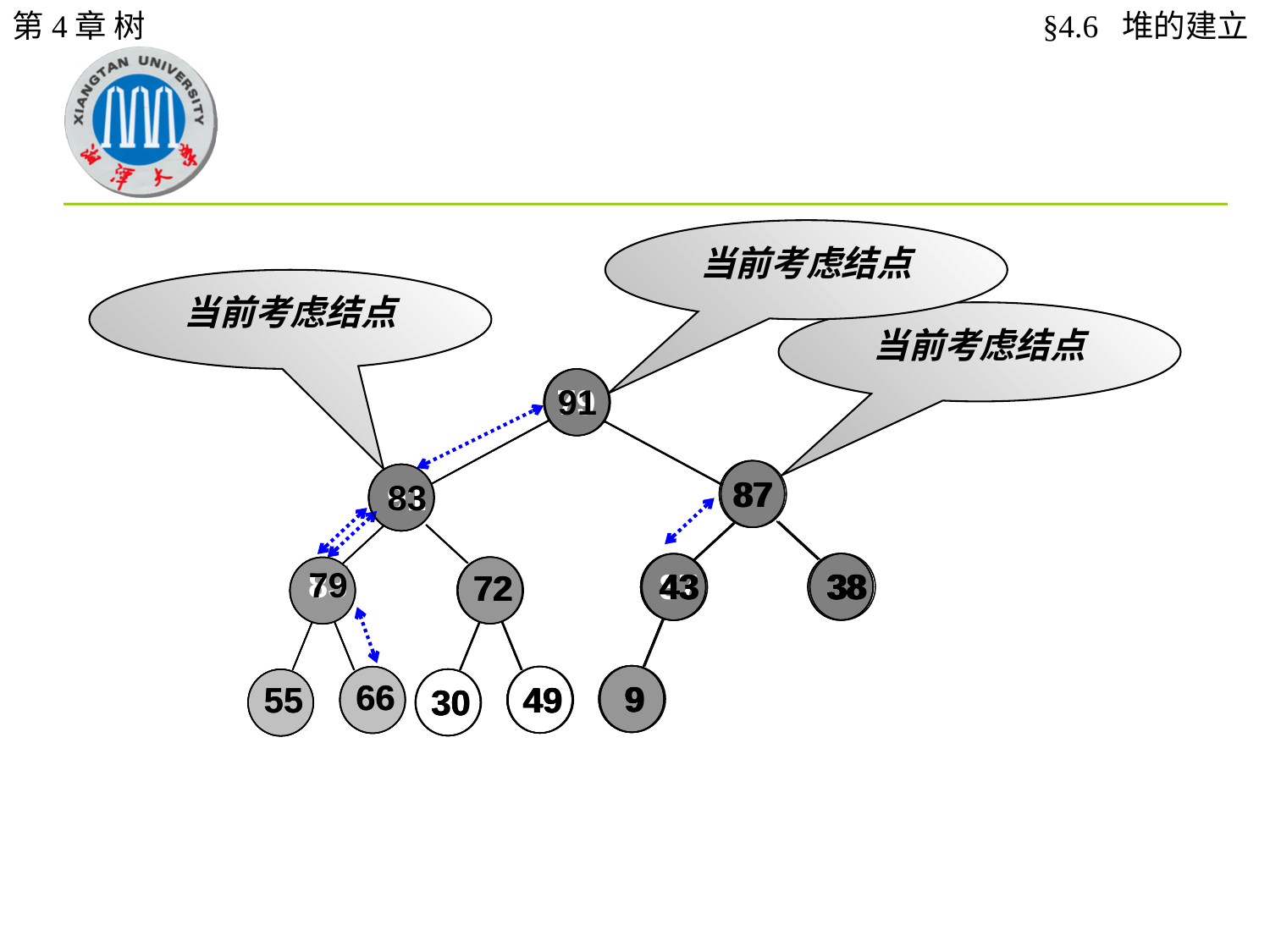

第4章 树
§4.6  堆的建立
当前考虑结点

79

87
91

83
38
43
72

66
9
49
55
30
当前考虑结点

79

87
66

91
38
43
72

83
9
49
55
30
当前考虑结点

79

43
66

91
38
87
72

83
9
49
55
30

91

87
83

79
38
43
72

66
9
49
55
30